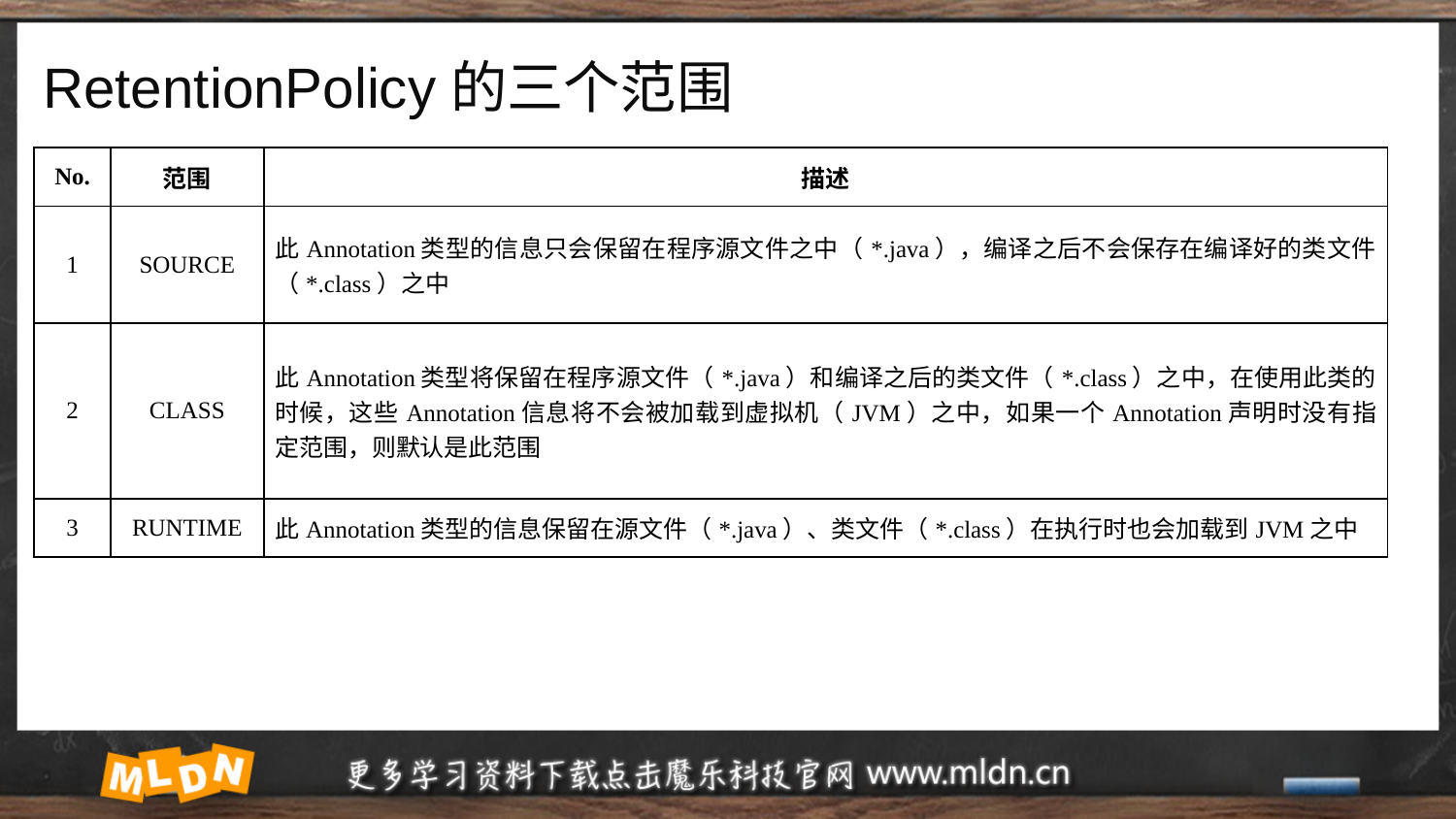

# RetentionPolicy的三个范围
| No. | 范围 | 描述 |
| --- | --- | --- |
| 1 | SOURCE | 此Annotation类型的信息只会保留在程序源文件之中（\*.java），编译之后不会保存在编译好的类文件（\*.class）之中 |
| 2 | CLASS | 此Annotation类型将保留在程序源文件（\*.java）和编译之后的类文件（\*.class）之中，在使用此类的时候，这些Annotation信息将不会被加载到虚拟机（JVM）之中，如果一个Annotation声明时没有指定范围，则默认是此范围 |
| 3 | RUNTIME | 此Annotation类型的信息保留在源文件（\*.java）、类文件（\*.class）在执行时也会加载到JVM之中 |